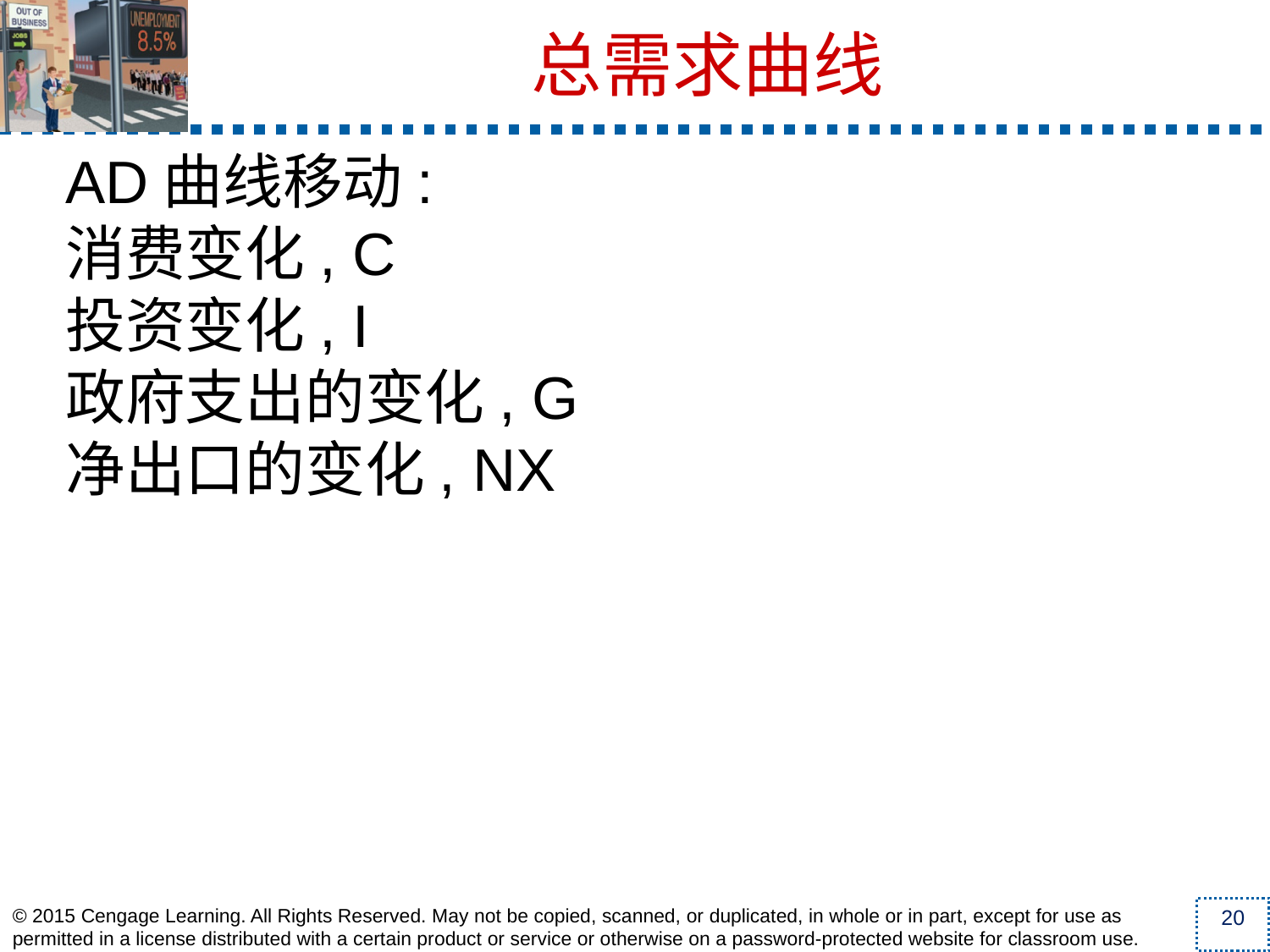

总需求曲线
AD曲线移动:
消费变化, C
投资变化, I
政府支出的变化, G
净出口的变化, NX
20
© 2015 Cengage Learning. All Rights Reserved. May not be copied, scanned, or duplicated, in whole or in part, except for use as permitted in a license distributed with a certain product or service or otherwise on a password-protected website for classroom use.